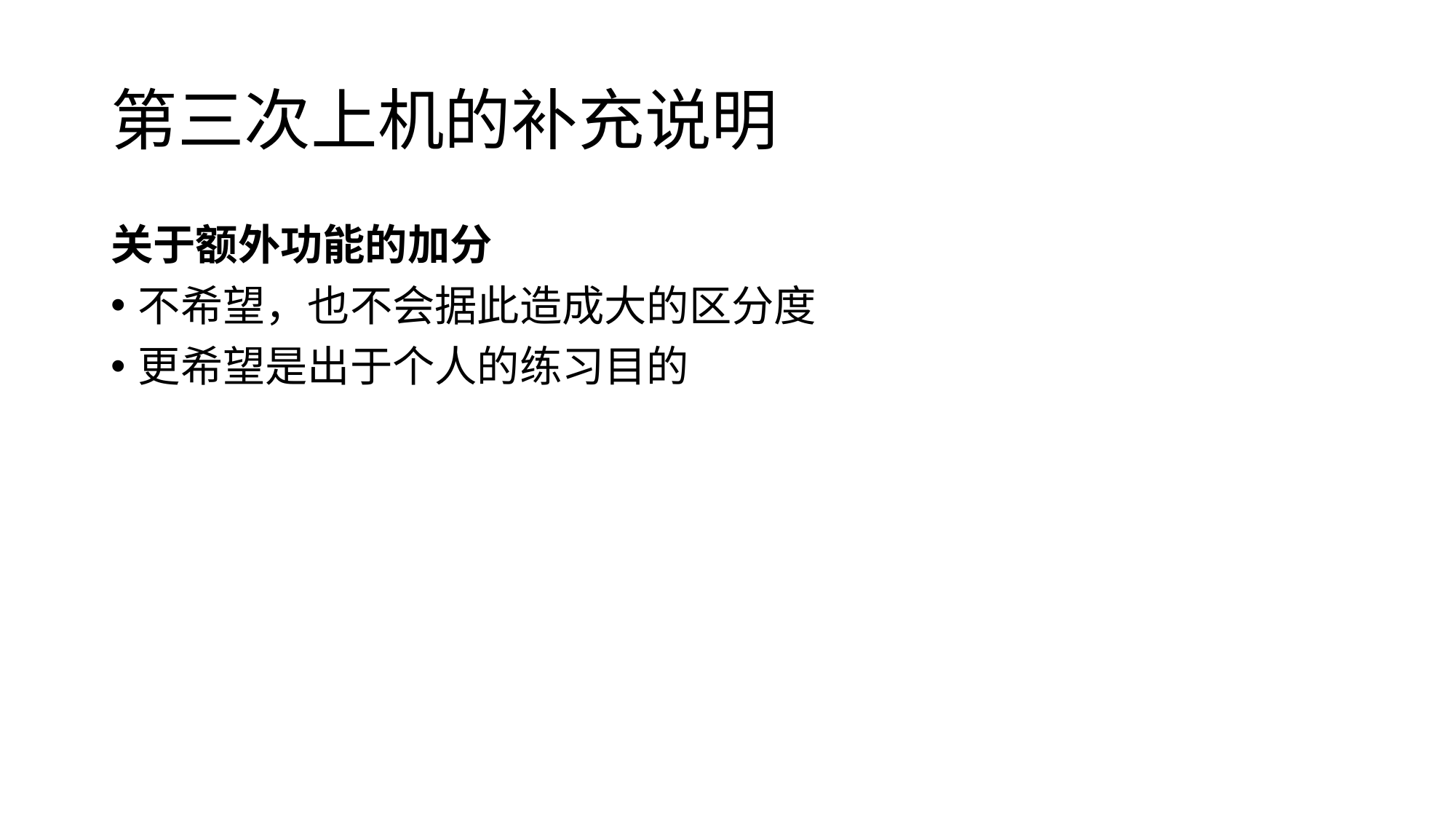

# 第三次上机的补充说明
关于额外功能的加分
不希望，也不会据此造成大的区分度
更希望是出于个人的练习目的